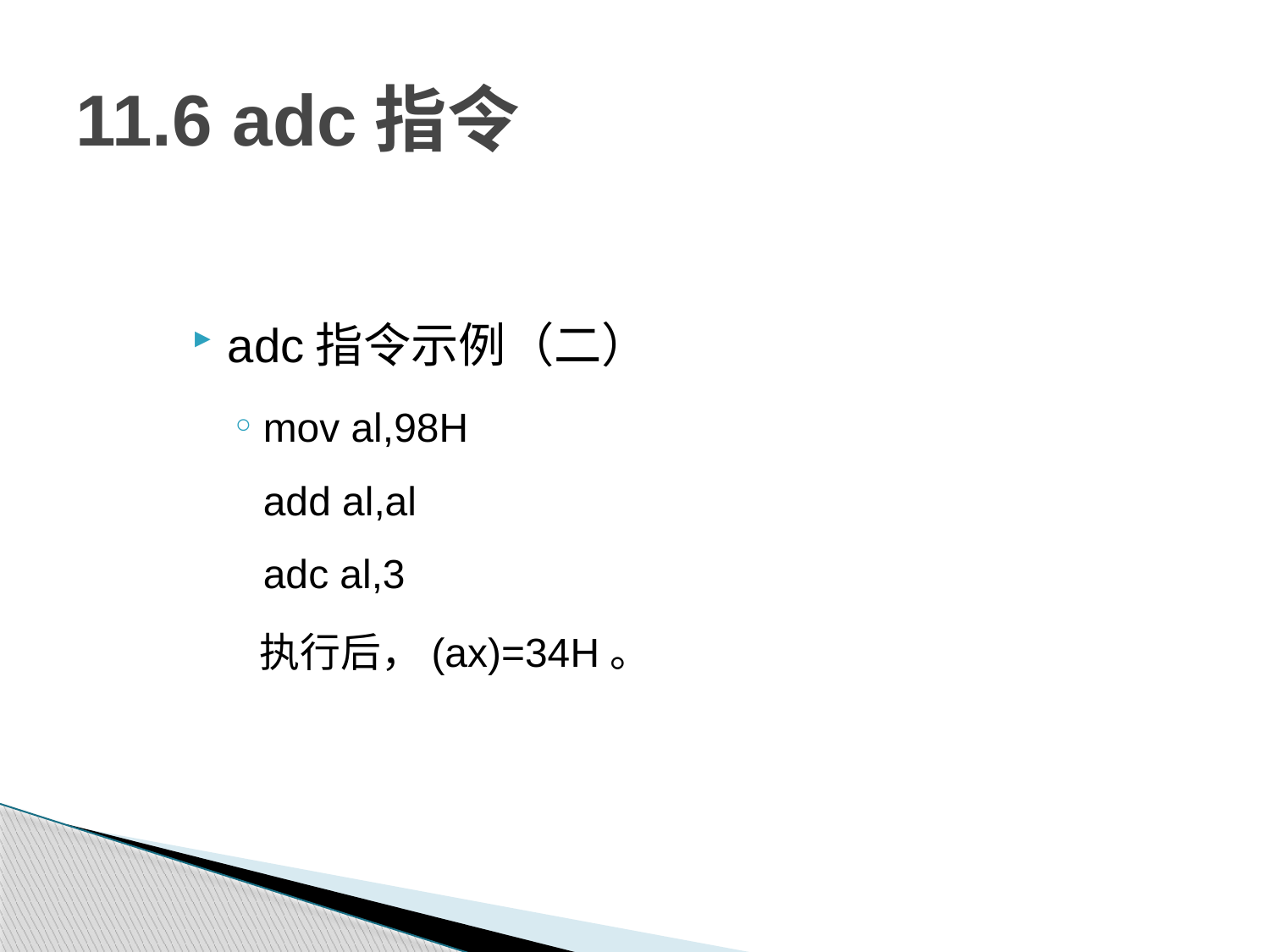

# 11.6 adc指令
adc指令示例（二）
mov al,98H
add al,al
adc al,3
  执行后，(ax)=34H。